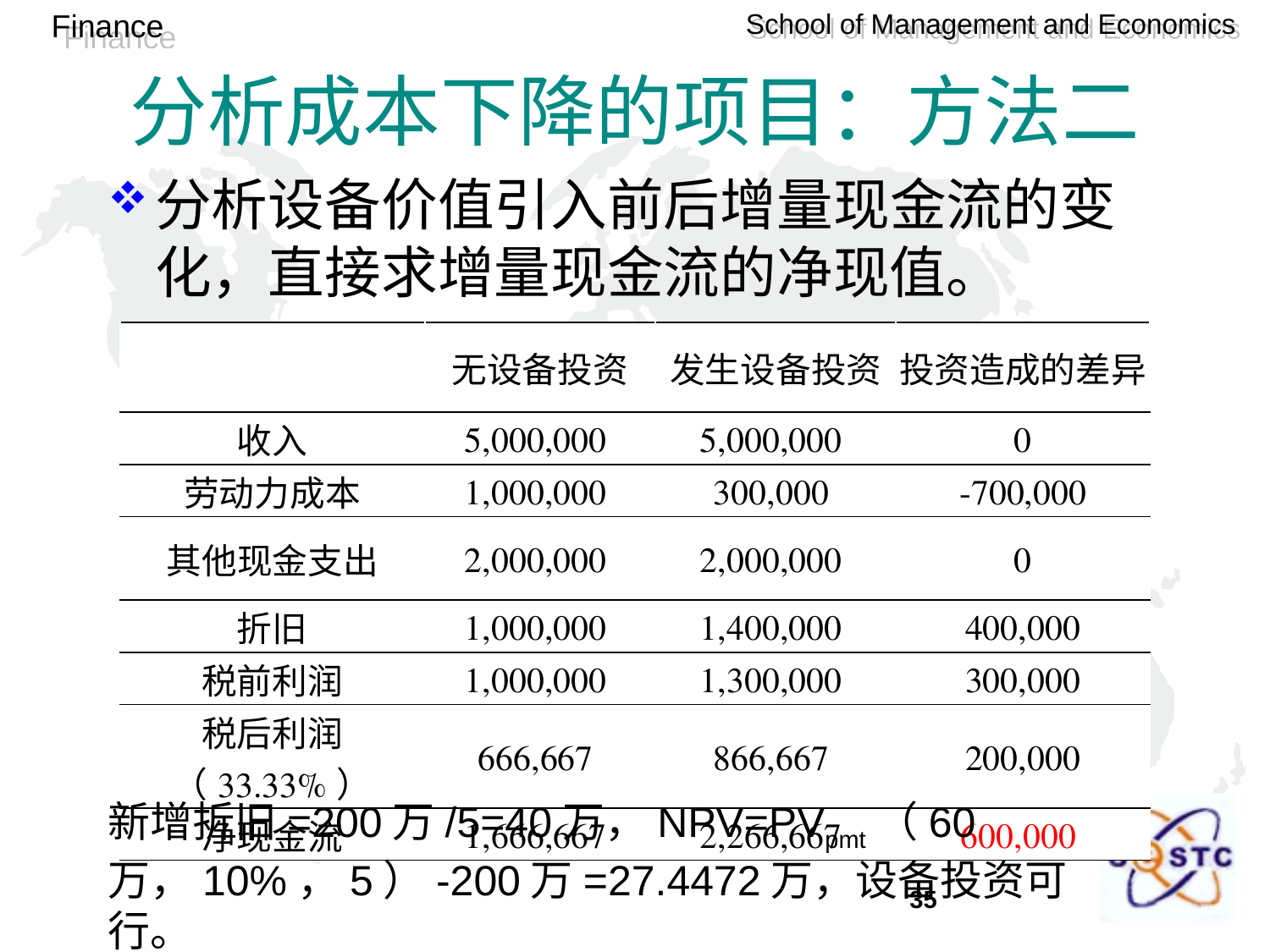

# 分析成本下降的项目：方法二
分析设备价值引入前后增量现金流的变化，直接求增量现金流的净现值。

|  | 无设备投资 | 发生设备投资 | 投资造成的差异 |
| --- | --- | --- | --- |
| 收入 | 5,000,000 | 5,000,000 | 0 |
| 劳动力成本 | 1,000,000 | 300,000 | -700,000 |
| 其他现金支出 | 2,000,000 | 2,000,000 | 0 |
| 折旧 | 1,000,000 | 1,400,000 | 400,000 |
| 税前利润 | 1,000,000 | 1,300,000 | 300,000 |
| 税后利润（33.33%） | 666,667 | 866,667 | 200,000 |
| 净现金流 | 1,666,667 | 2,266,667 | 600,000 |
新增折旧=200万/5=40万，NPV=PVpmt（60万，10%，5）-200万=27.4472万，设备投资可行。